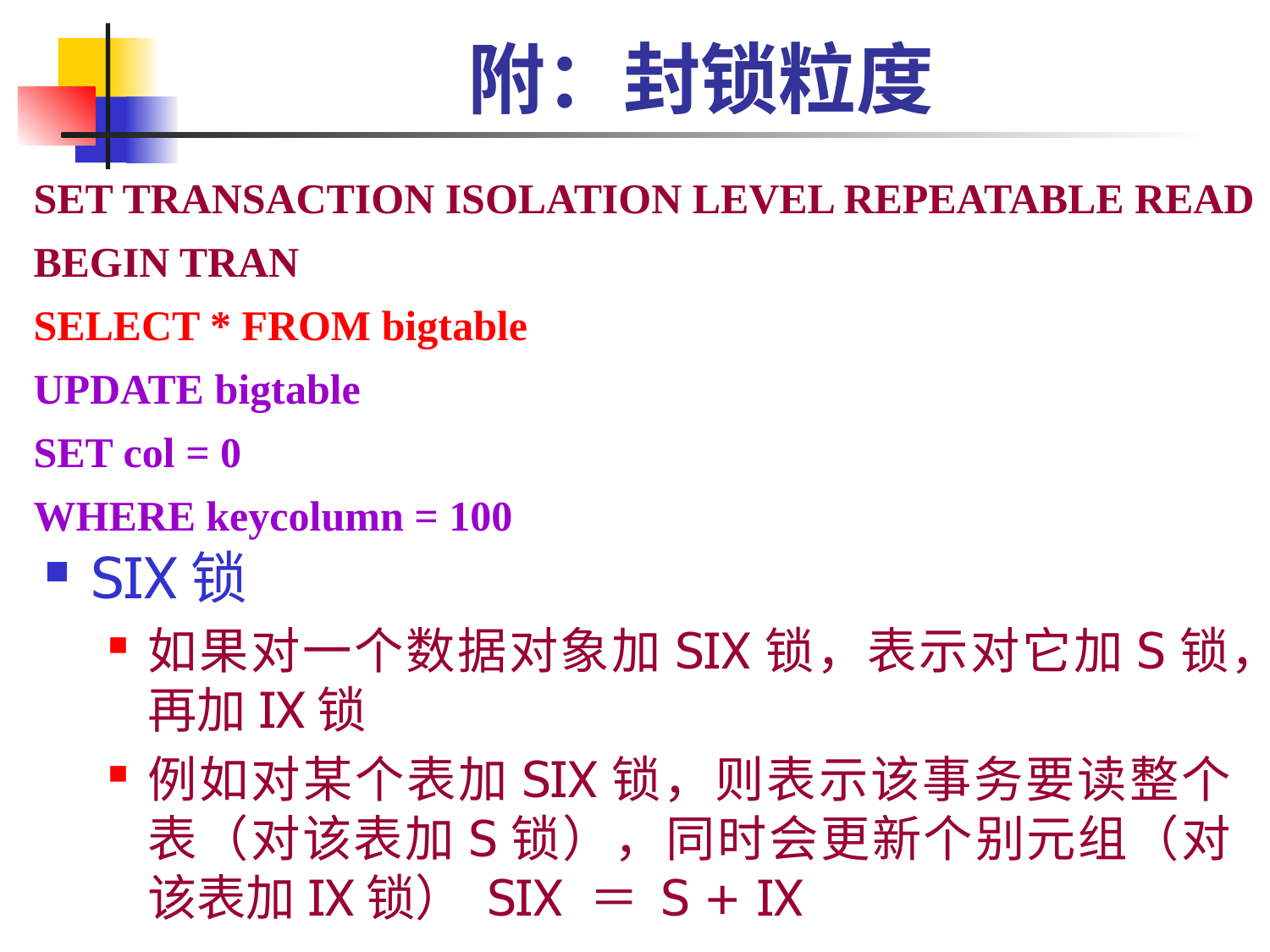

# 附：封锁粒度
SET TRANSACTION ISOLATION LEVEL REPEATABLE READ
BEGIN TRAN
SELECT * FROM bigtable
UPDATE bigtable
SET col = 0
WHERE keycolumn = 100
SIX锁
如果对一个数据对象加SIX锁，表示对它加S锁，再加IX锁
例如对某个表加SIX锁，则表示该事务要读整个表（对该表加S锁），同时会更新个别元组（对该表加IX锁） SIX ＝ S + IX